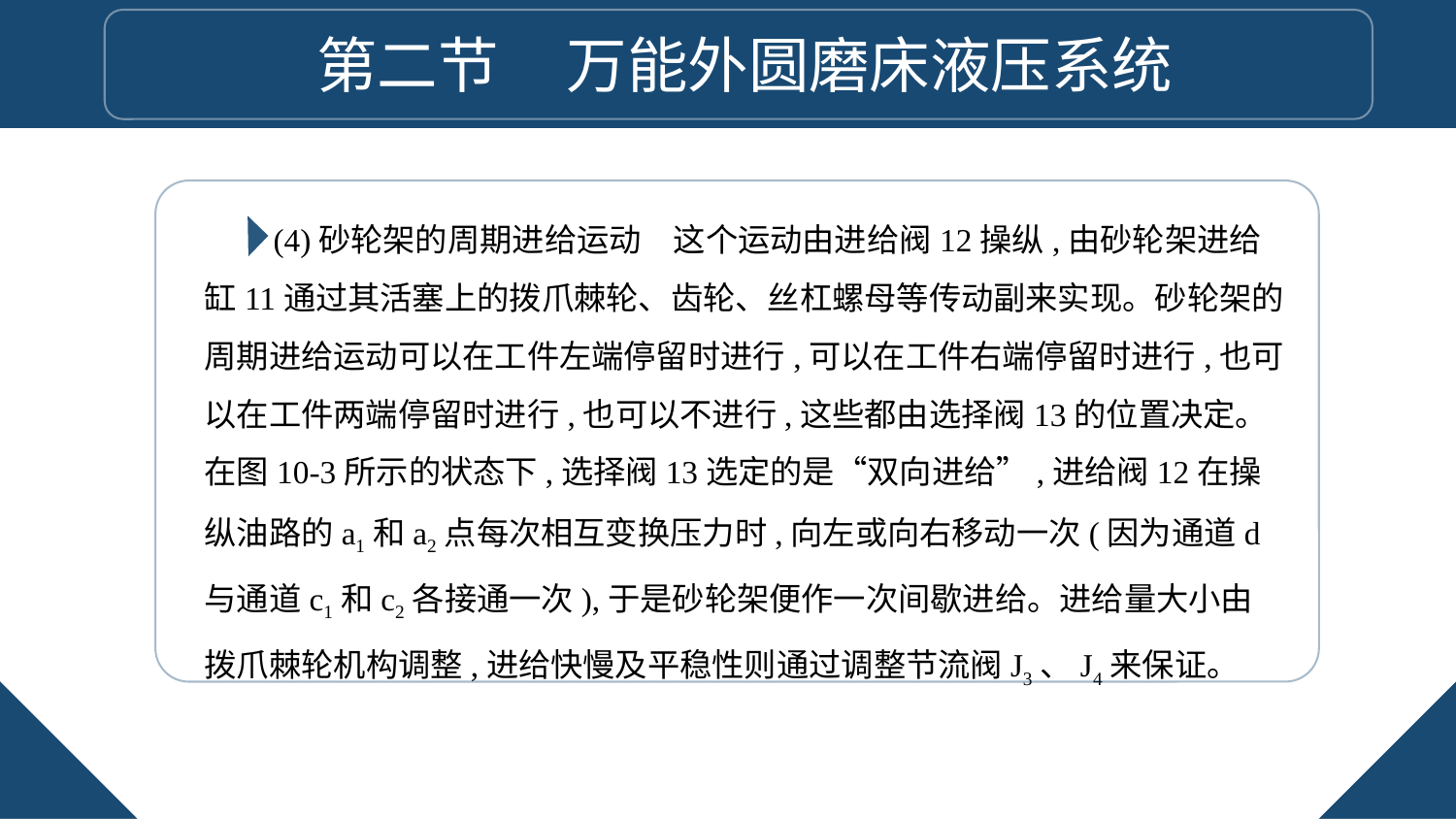

第二节     万能外圆磨床液压系统

(4)砂轮架的周期进给运动　这个运动由进给阀12操纵,由砂轮架进给缸11通过其活塞上的拨爪棘轮、齿轮、丝杠螺母等传动副来实现。砂轮架的周期进给运动可以在工件左端停留时进行,可以在工件右端停留时进行,也可以在工件两端停留时进行,也可以不进行,这些都由选择阀13的位置决定。在图10-3所示的状态下,选择阀13选定的是“双向进给”,进给阀12在操纵油路的a1和a2点每次相互变换压力时,向左或向右移动一次(因为通道d与通道c1和c2各接通一次),于是砂轮架便作一次间歇进给。进给量大小由拨爪棘轮机构调整,进给快慢及平稳性则通过调整节流阀J3、J4来保证。